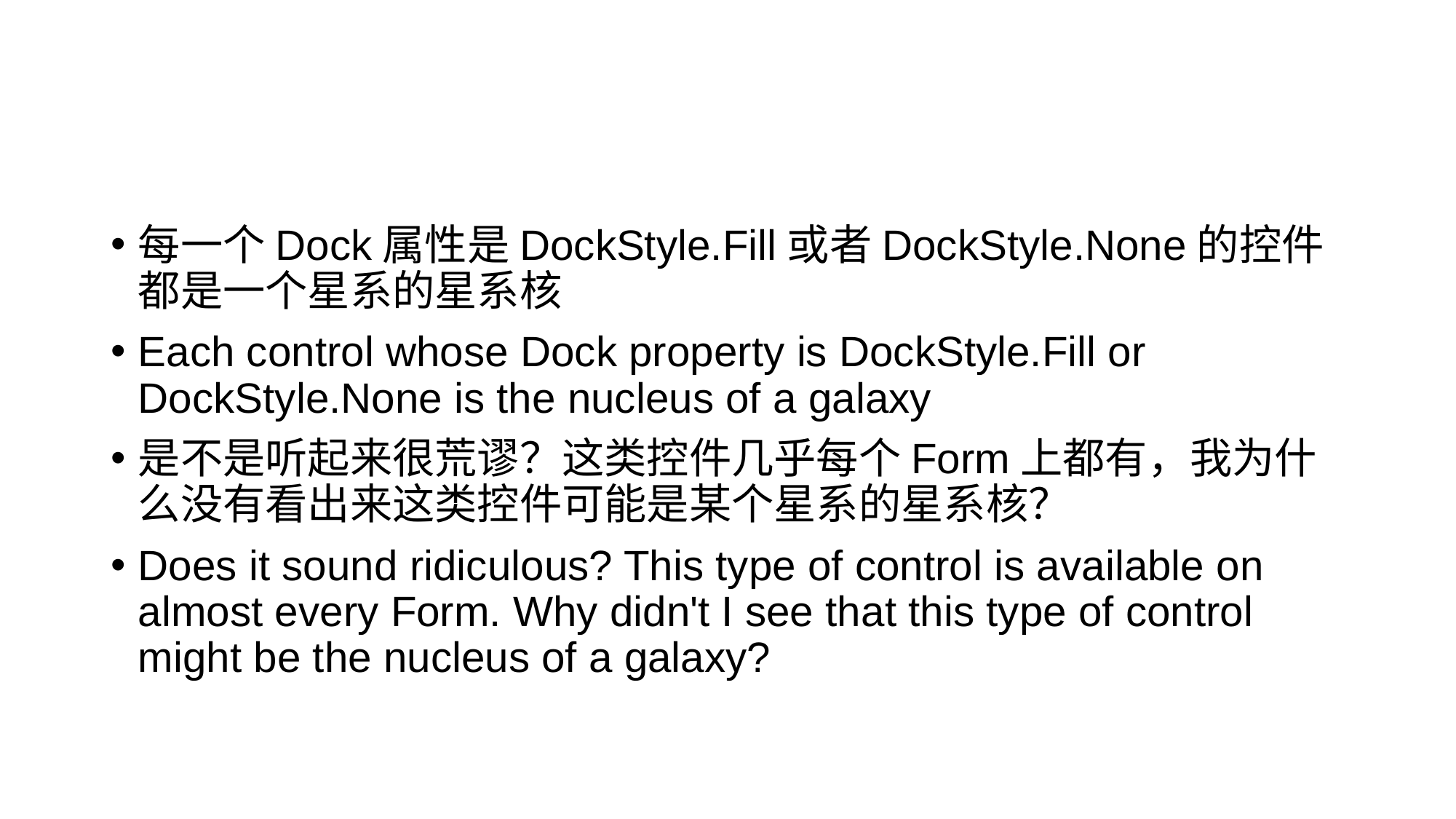

#
每一个Dock属性是DockStyle.Fill或者DockStyle.None的控件都是一个星系的星系核
Each control whose Dock property is DockStyle.Fill or DockStyle.None is the nucleus of a galaxy
是不是听起来很荒谬？这类控件几乎每个Form上都有，我为什么没有看出来这类控件可能是某个星系的星系核？
Does it sound ridiculous? This type of control is available on almost every Form. Why didn't I see that this type of control might be the nucleus of a galaxy?